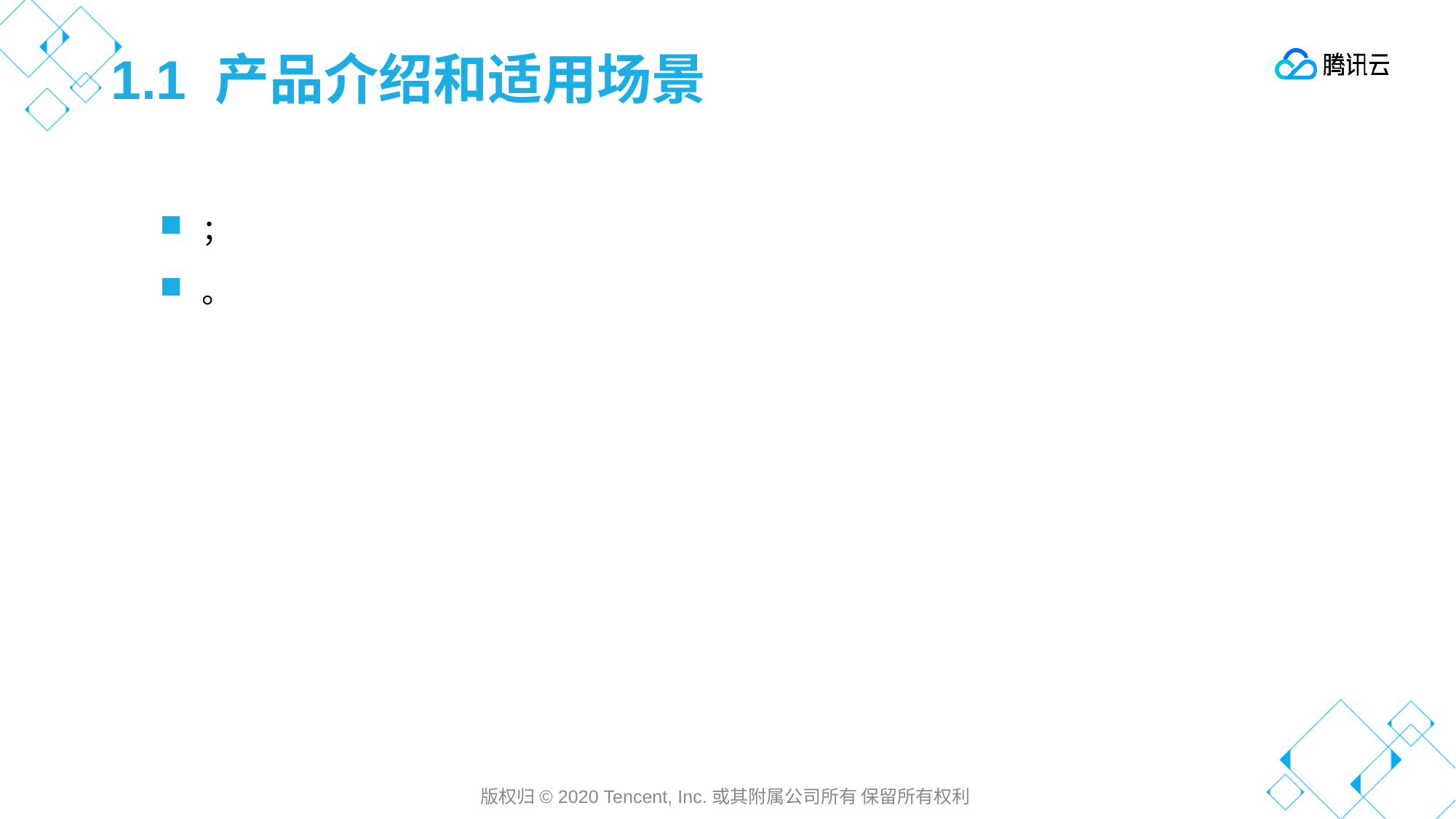

# 1.1 产品介绍和适用场景

；
。
版权归© 2020 Tencent, Inc.或其附属公司所有 保留所有权利